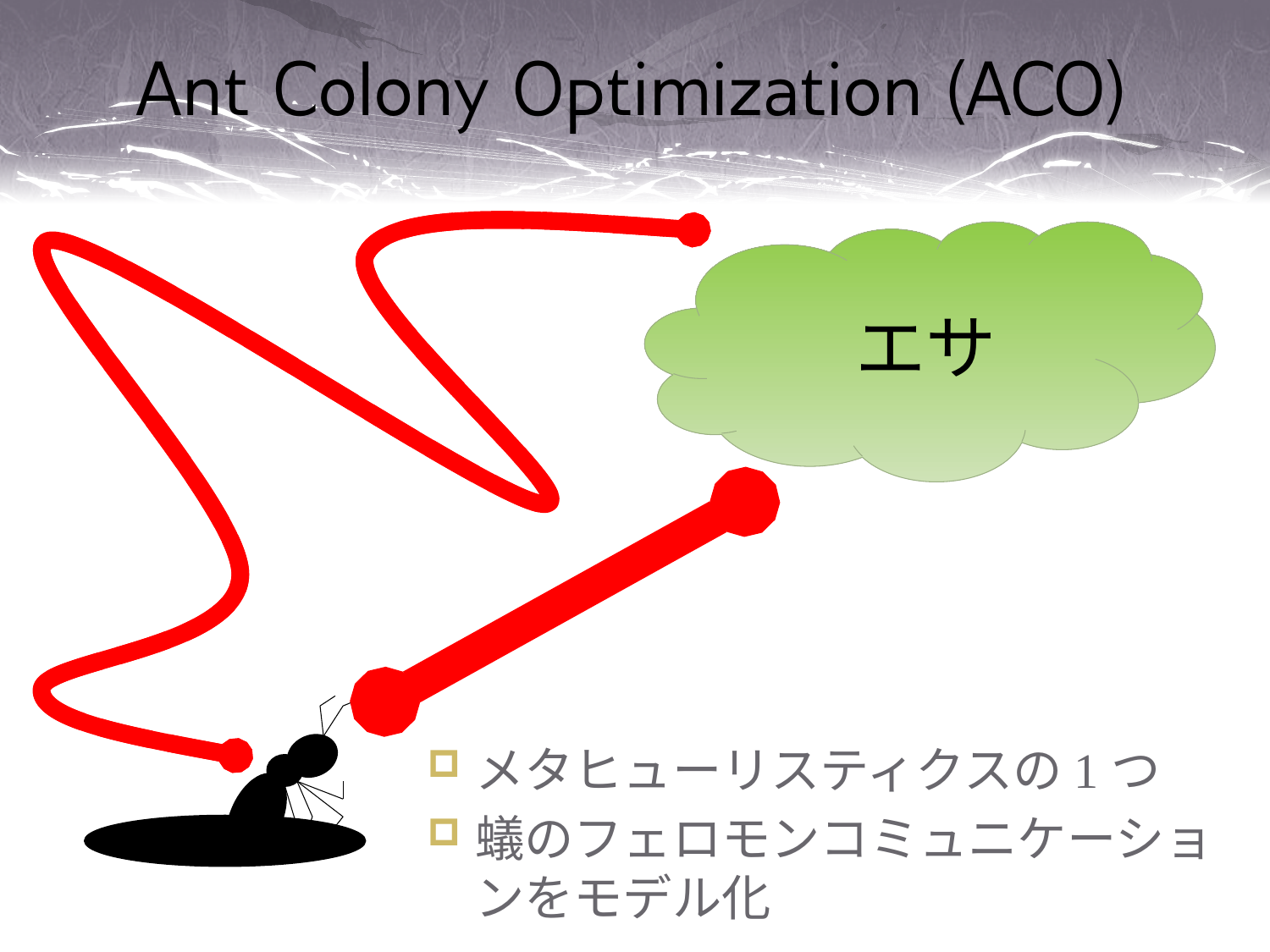

# Ant Colony Optimization (ACO)

 エサ
メタヒューリスティクスの1つ
蟻のフェロモンコミュニケーションをモデル化